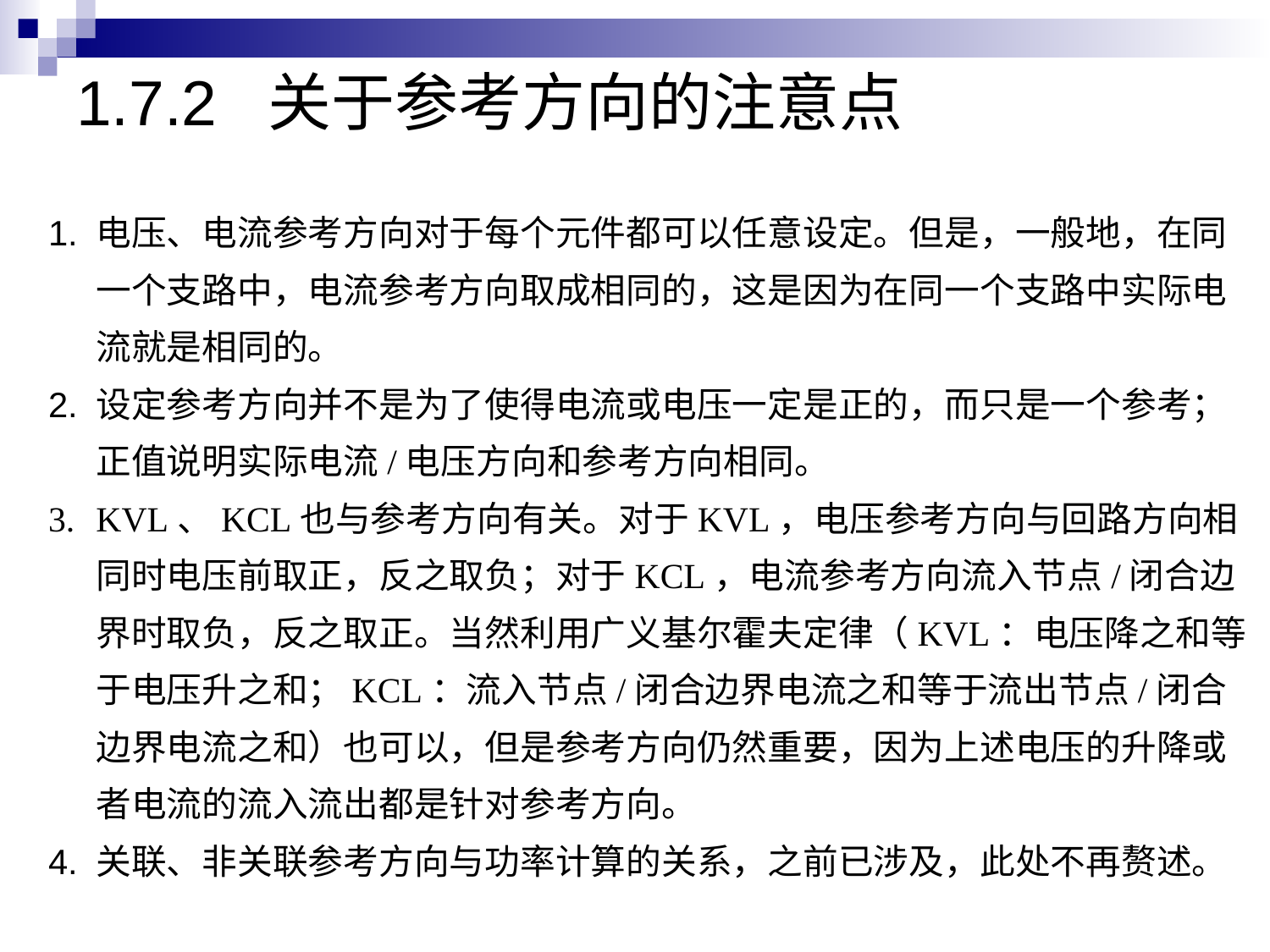

# 1.7.2  关于参考方向的注意点
电压、电流参考方向对于每个元件都可以任意设定。但是，一般地，在同一个支路中，电流参考方向取成相同的，这是因为在同一个支路中实际电流就是相同的。
设定参考方向并不是为了使得电流或电压一定是正的，而只是一个参考；正值说明实际电流/电压方向和参考方向相同。
KVL、KCL也与参考方向有关。对于KVL，电压参考方向与回路方向相同时电压前取正，反之取负；对于KCL，电流参考方向流入节点/闭合边界时取负，反之取正。当然利用广义基尔霍夫定律（KVL：电压降之和等于电压升之和；KCL：流入节点/闭合边界电流之和等于流出节点/闭合边界电流之和）也可以，但是参考方向仍然重要，因为上述电压的升降或者电流的流入流出都是针对参考方向。
关联、非关联参考方向与功率计算的关系，之前已涉及，此处不再赘述。